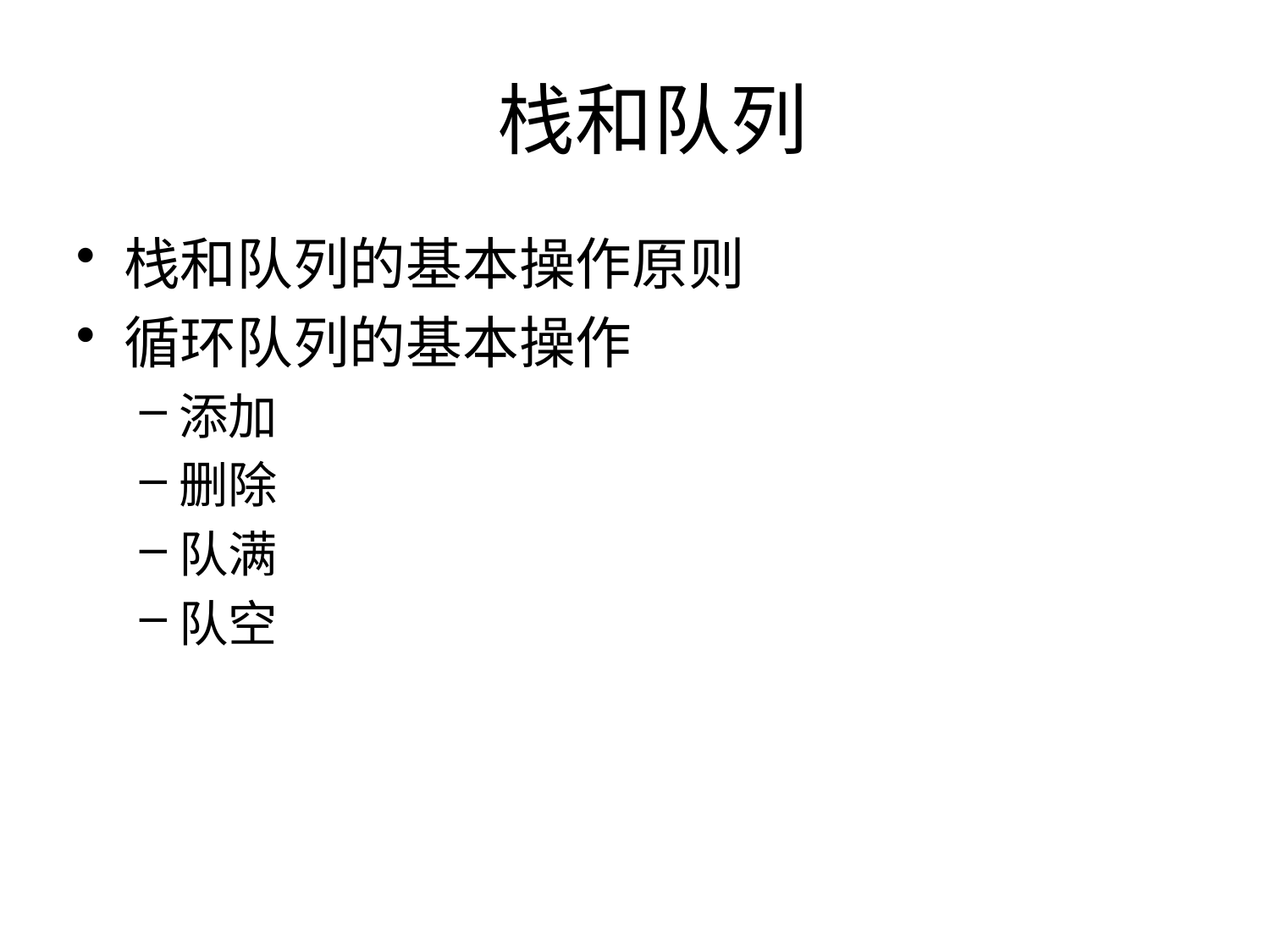

# 栈和队列
栈和队列的基本操作原则
循环队列的基本操作
添加
删除
队满
队空